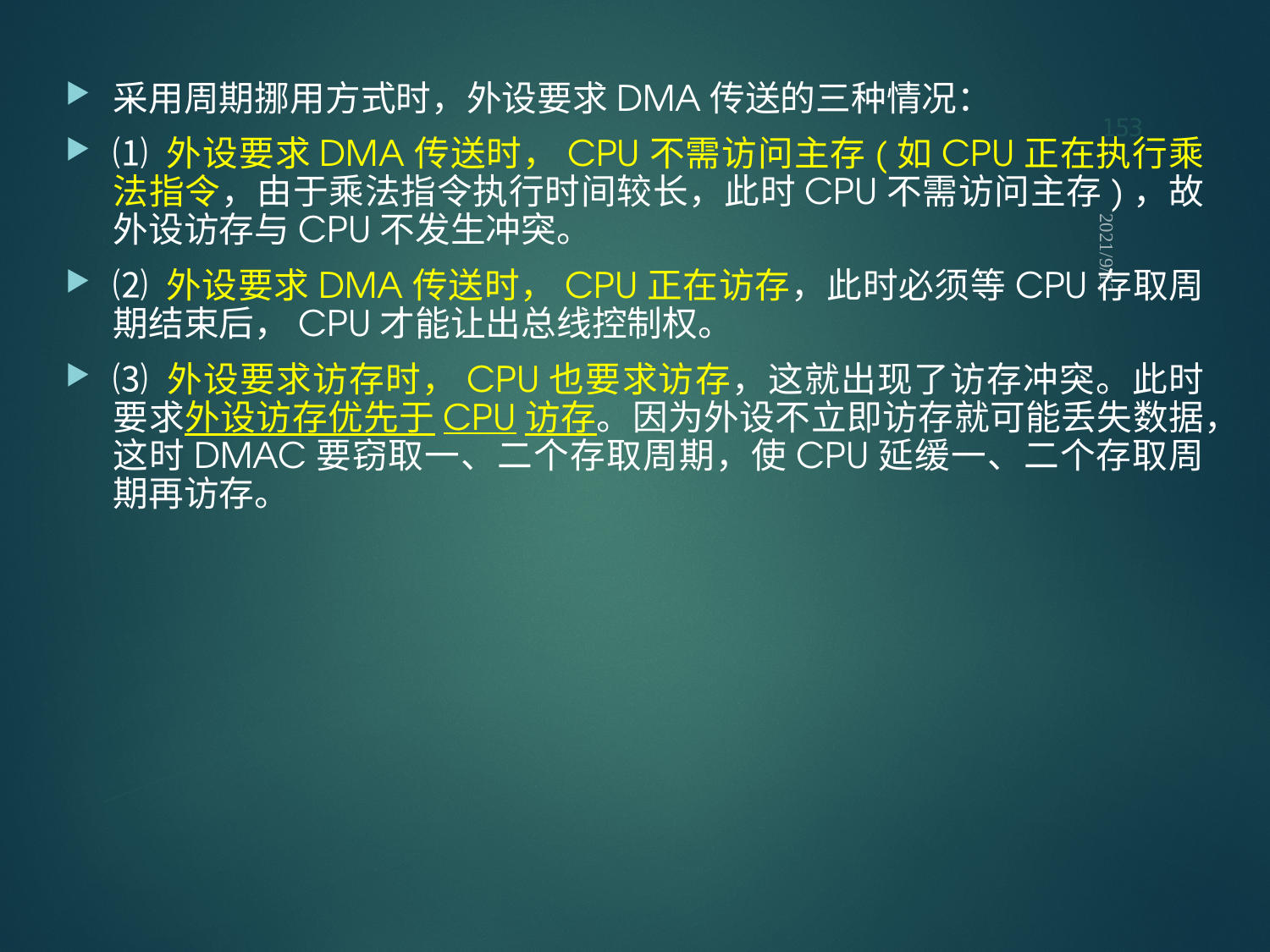

153
采用周期挪用方式时，外设要求DMA传送的三种情况：
⑴ 外设要求DMA传送时，CPU不需访问主存(如CPU正在执行乘法指令，由于乘法指令执行时间较长，此时CPU不需访问主存)，故外设访存与CPU不发生冲突。
⑵ 外设要求DMA传送时，CPU正在访存，此时必须等CPU存取周期结束后，CPU才能让出总线控制权。
⑶ 外设要求访存时，CPU也要求访存，这就出现了访存冲突。此时要求外设访存优先于CPU访存。因为外设不立即访存就可能丢失数据，这时DMAC要窃取一、二个存取周期，使CPU延缓一、二个存取周期再访存。
2021/9/12